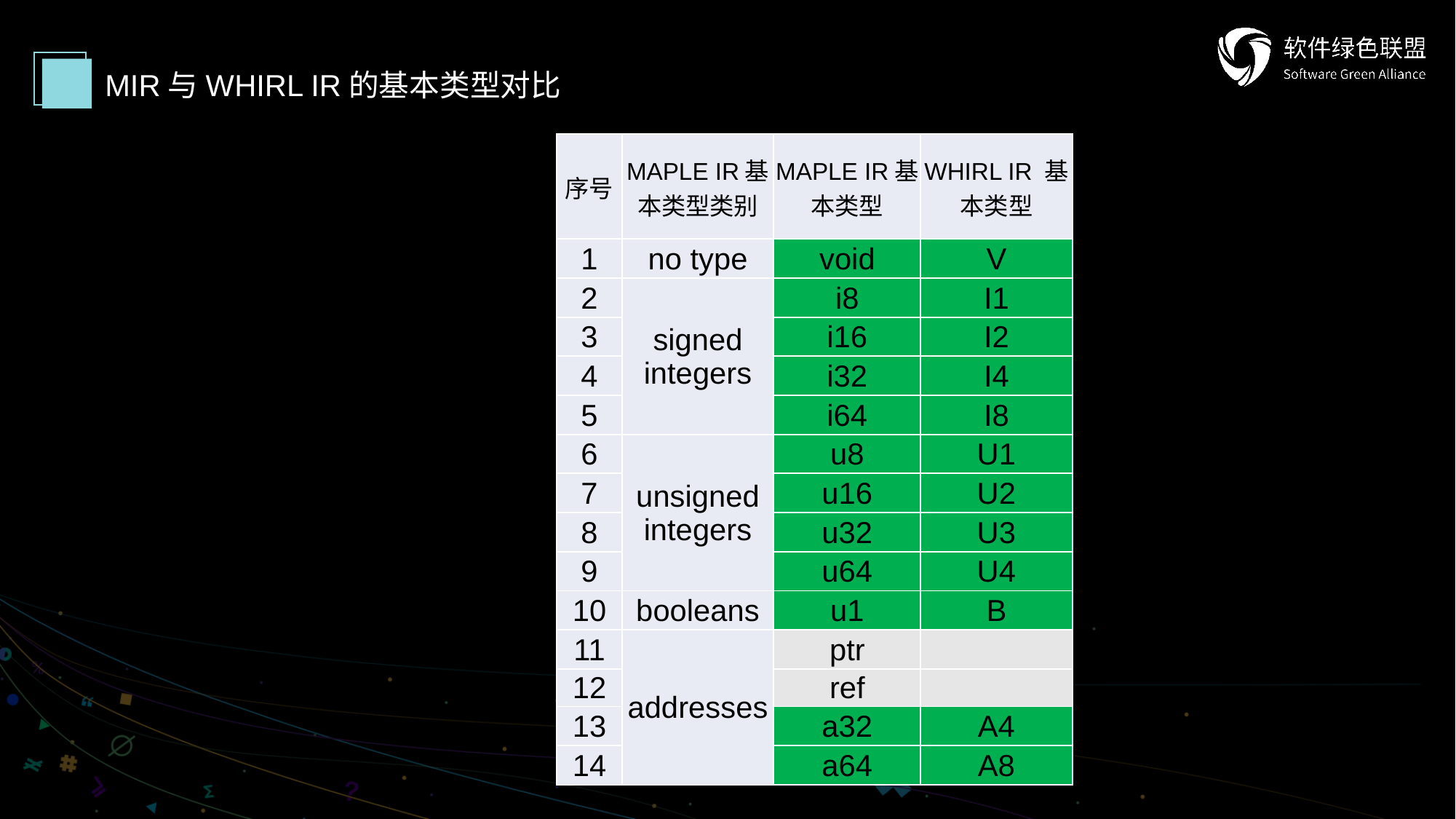

MIR与WHIRL IR的基本类型对比
| 序号 | MAPLE IR基本类型类别 | MAPLE IR基本类型 | WHIRL IR 基本类型 |
| --- | --- | --- | --- |
| 1 | no type | void | V |
| 2 | signed integers | i8 | I1 |
| 3 |  | i16 | I2 |
| 4 |  | i32 | I4 |
| 5 |  | i64 | I8 |
| 6 | unsigned integers | u8 | U1 |
| 7 |  | u16 | U2 |
| 8 |  | u32 | U3 |
| 9 |  | u64 | U4 |
| 10 | booleans | u1 | B |
| 11 | addresses | ptr |  |
| 12 |  | ref |  |
| 13 |  | a32 | A4 |
| 14 |  | a64 | A8 |